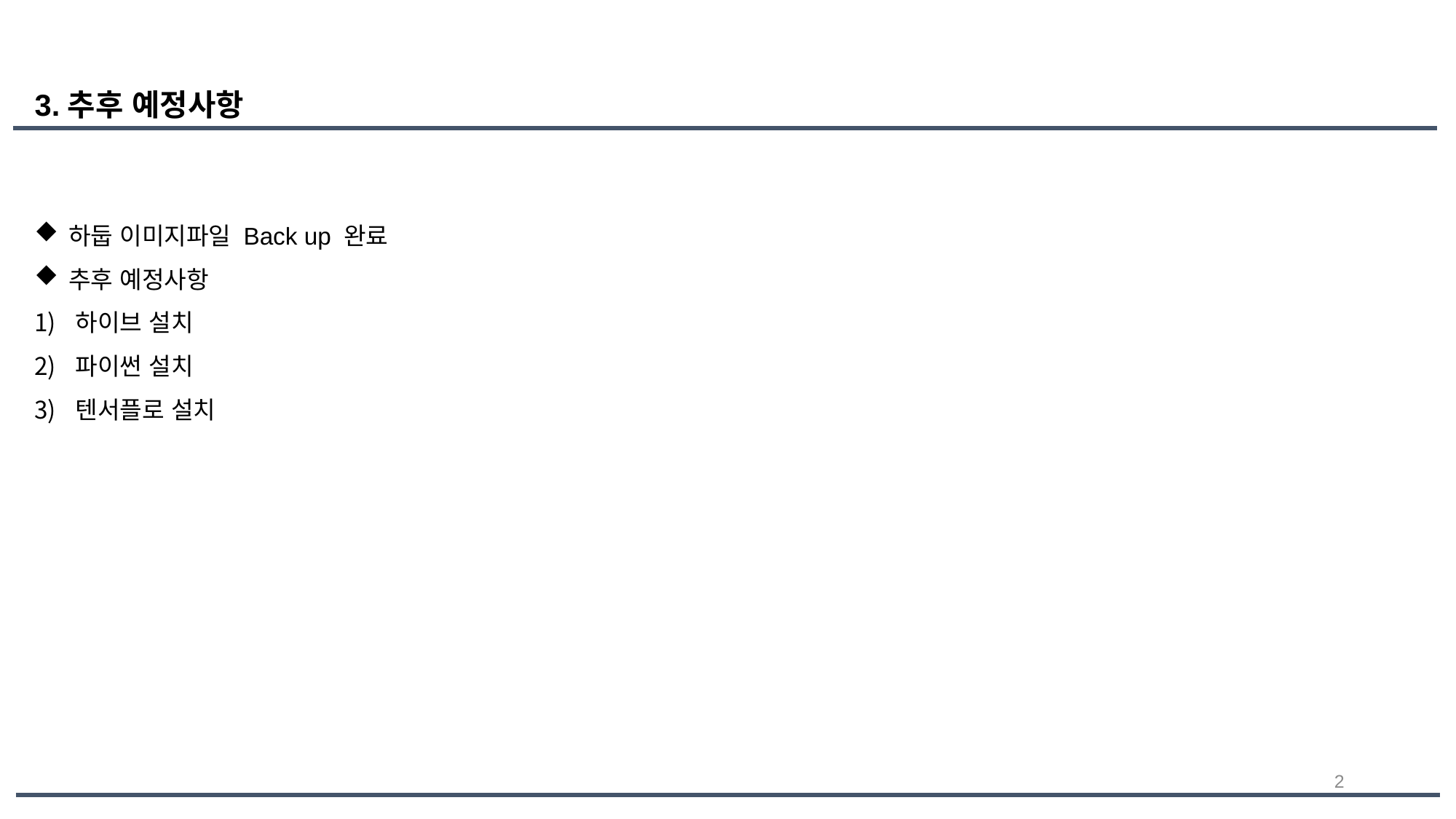

3.추후 예정사항

하둡 이미지파일 Back up 완료
추후 예정사항
하이브 설치
파이썬 설치
텐서플로 설치

2